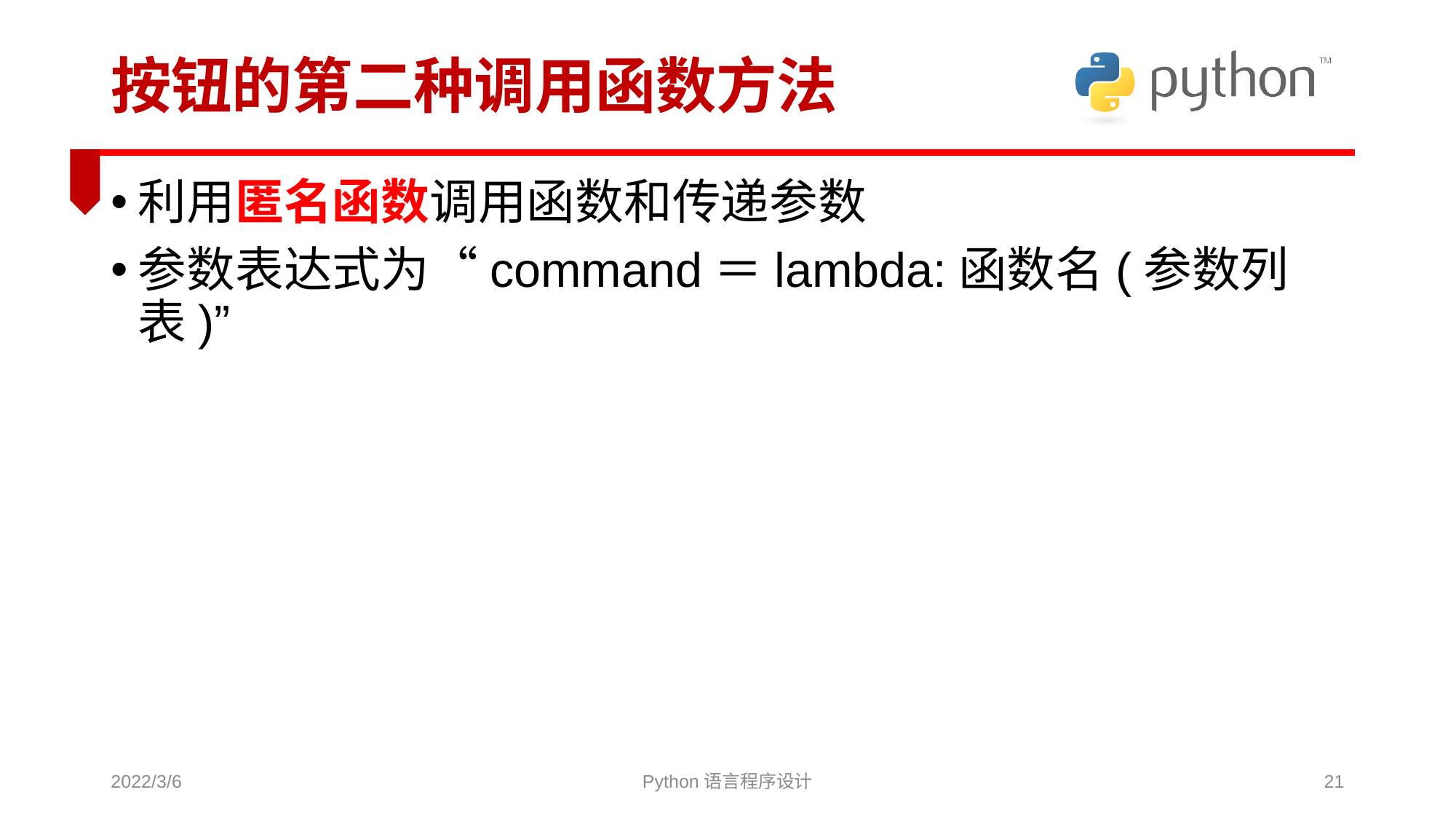

# 按钮的第二种调用函数方法
利用匿名函数调用函数和传递参数
参数表达式为“command＝lambda:函数名(参数列表)”
2022/3/6
Python语言程序设计
21